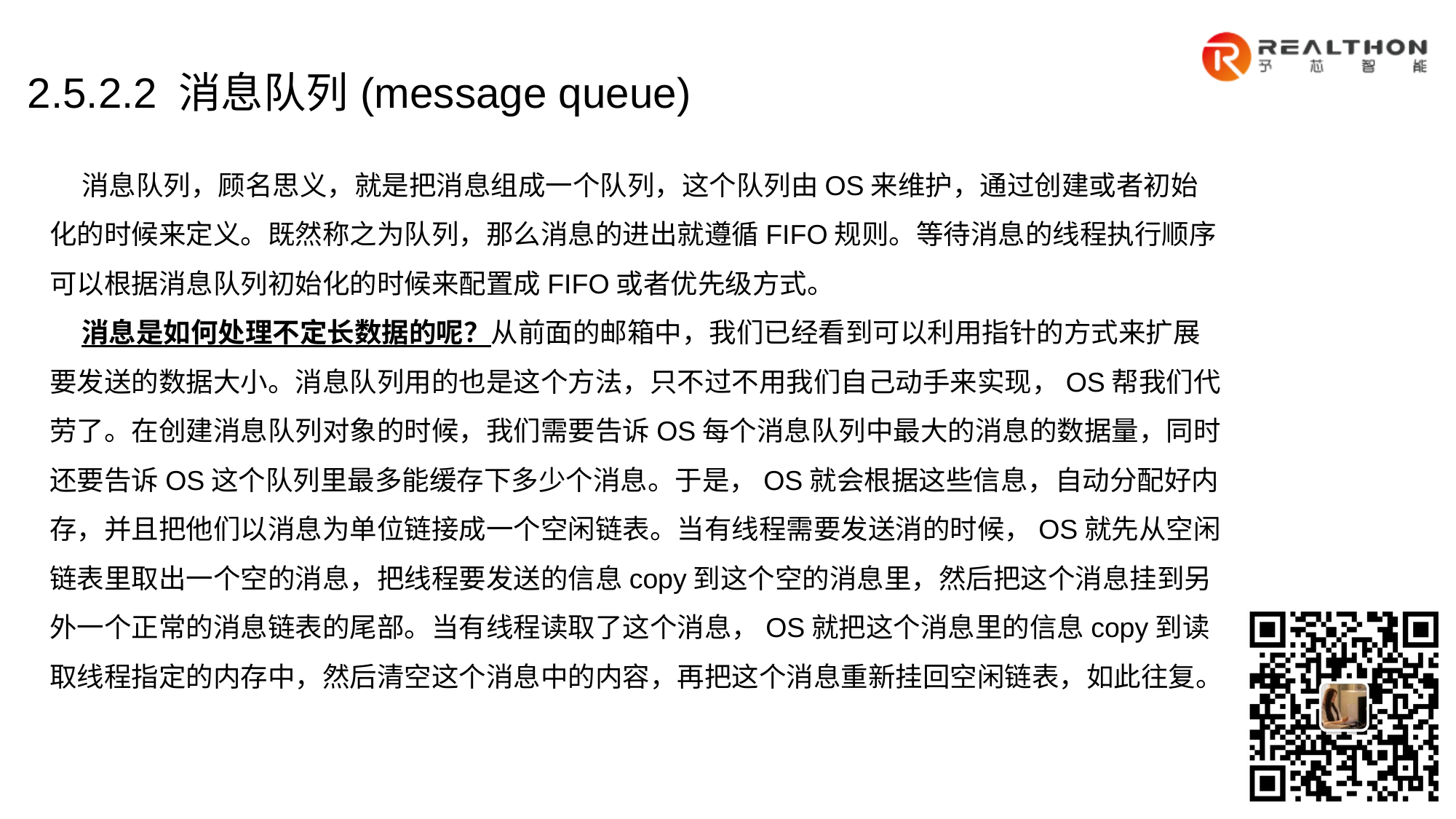

2.5.2.2 消息队列(message queue)
消息队列，顾名思义，就是把消息组成一个队列，这个队列由OS来维护，通过创建或者初始化的时候来定义。既然称之为队列，那么消息的进出就遵循FIFO规则。等待消息的线程执行顺序可以根据消息队列初始化的时候来配置成FIFO或者优先级方式。
消息是如何处理不定长数据的呢？从前面的邮箱中，我们已经看到可以利用指针的方式来扩展要发送的数据大小。消息队列用的也是这个方法，只不过不用我们自己动手来实现，OS帮我们代劳了。在创建消息队列对象的时候，我们需要告诉OS每个消息队列中最大的消息的数据量，同时还要告诉OS这个队列里最多能缓存下多少个消息。于是，OS就会根据这些信息，自动分配好内存，并且把他们以消息为单位链接成一个空闲链表。当有线程需要发送消的时候，OS就先从空闲链表里取出一个空的消息，把线程要发送的信息copy到这个空的消息里，然后把这个消息挂到另外一个正常的消息链表的尾部。当有线程读取了这个消息，OS就把这个消息里的信息copy到读取线程指定的内存中，然后清空这个消息中的内容，再把这个消息重新挂回空闲链表，如此往复。